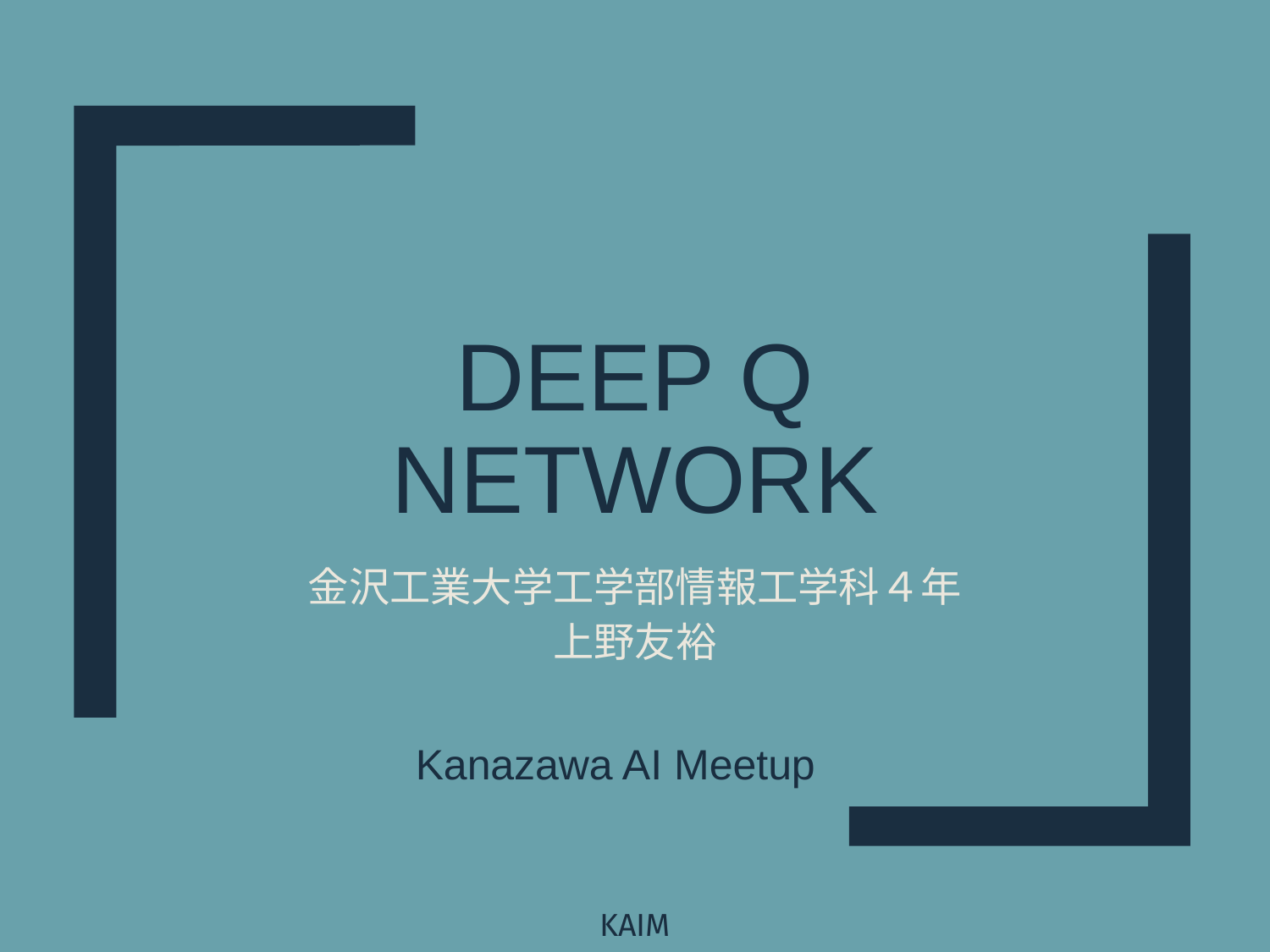

# Deep Q Network
金沢工業大学工学部情報工学科４年
上野友裕
Kanazawa AI Meetup
KAIM